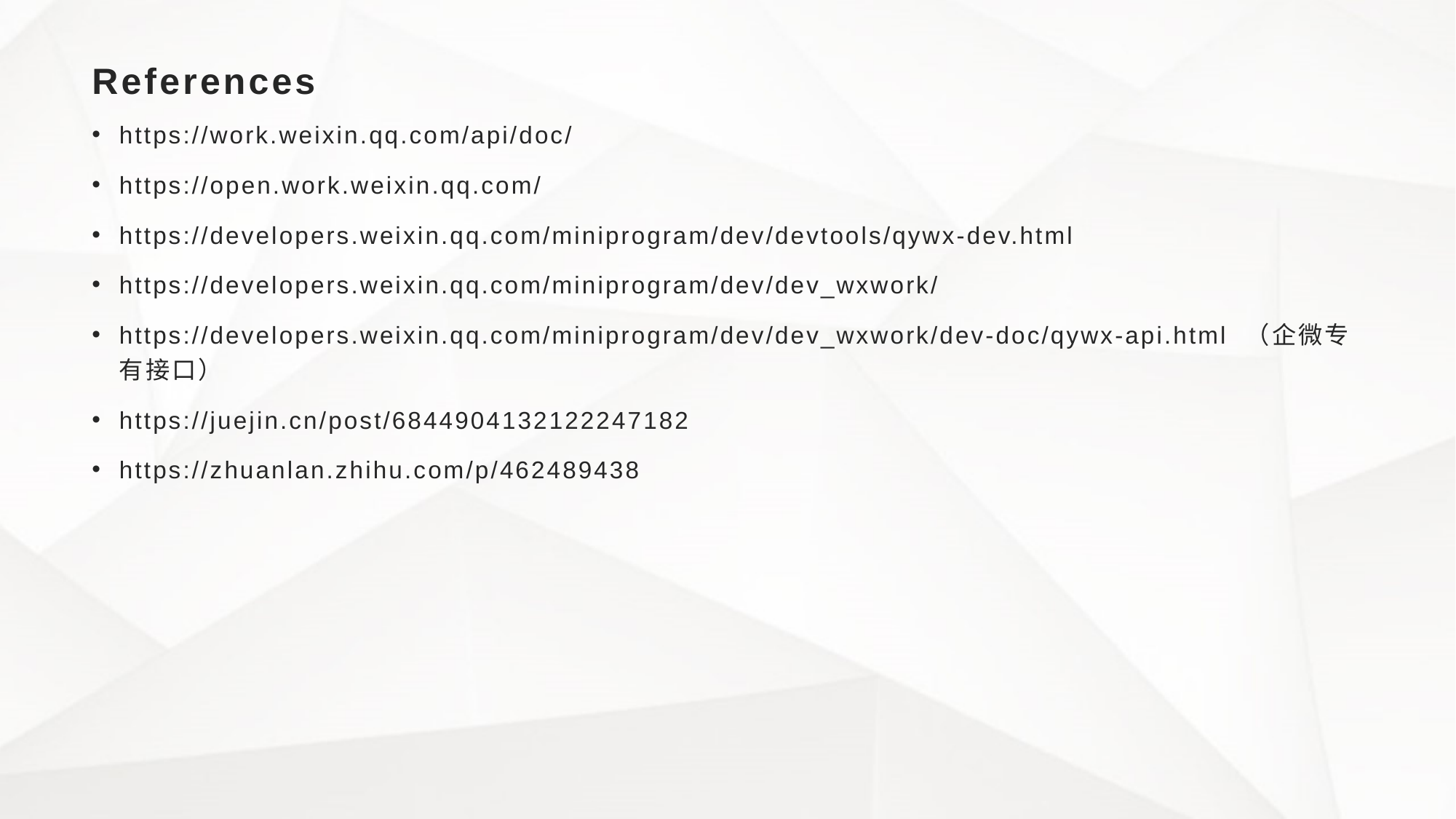

# References
https://work.weixin.qq.com/api/doc/
https://open.work.weixin.qq.com/
https://developers.weixin.qq.com/miniprogram/dev/devtools/qywx-dev.html
https://developers.weixin.qq.com/miniprogram/dev/dev_wxwork/
https://developers.weixin.qq.com/miniprogram/dev/dev_wxwork/dev-doc/qywx-api.html （企微专有接口）
https://juejin.cn/post/6844904132122247182
https://zhuanlan.zhihu.com/p/462489438